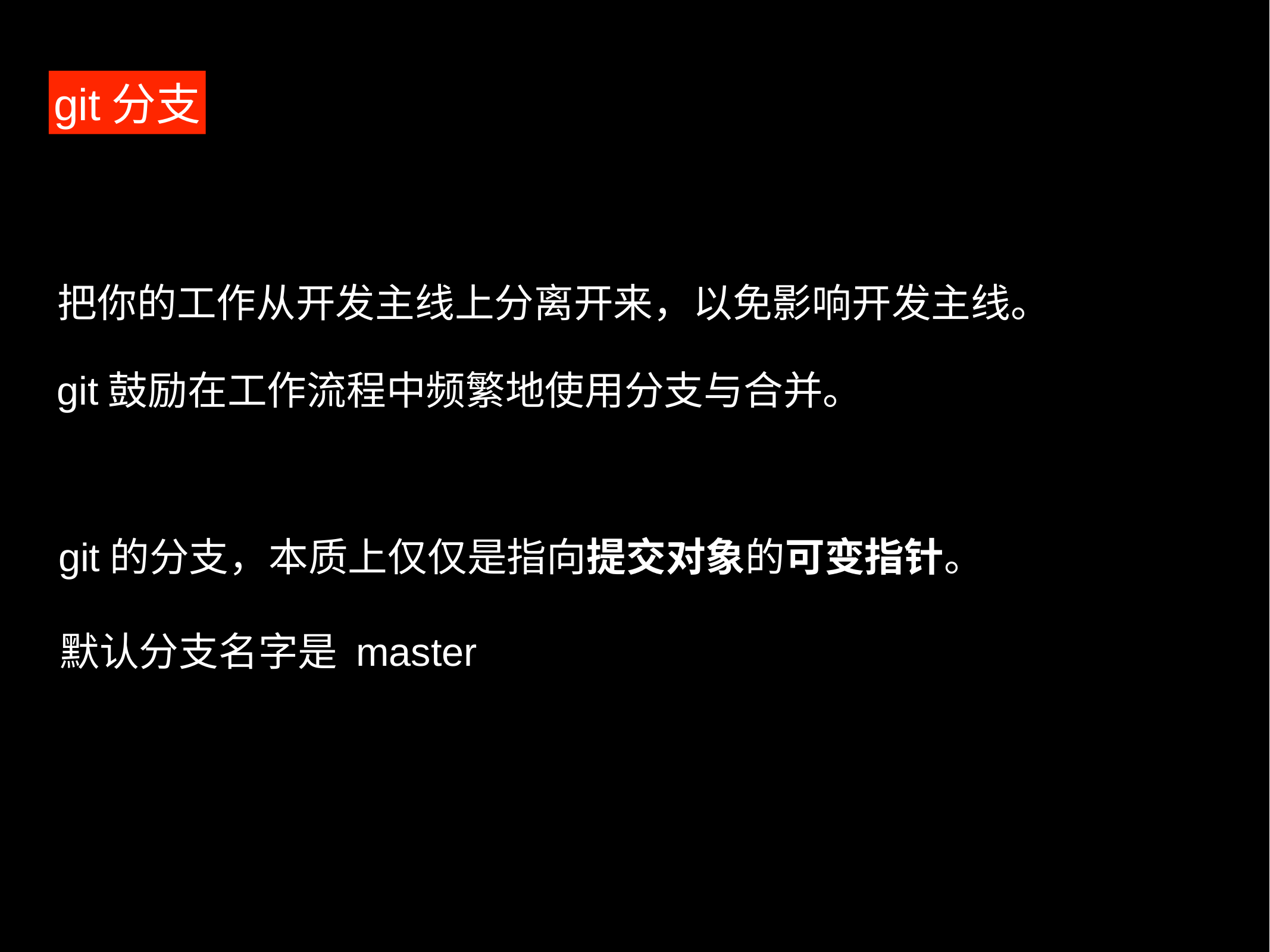

git分支
把你的工作从开发主线上分离开来，以免影响开发主线。
git鼓励在工作流程中频繁地使用分支与合并。
git的分支，本质上仅仅是指向提交对象的可变指针。
默认分支名字是 master